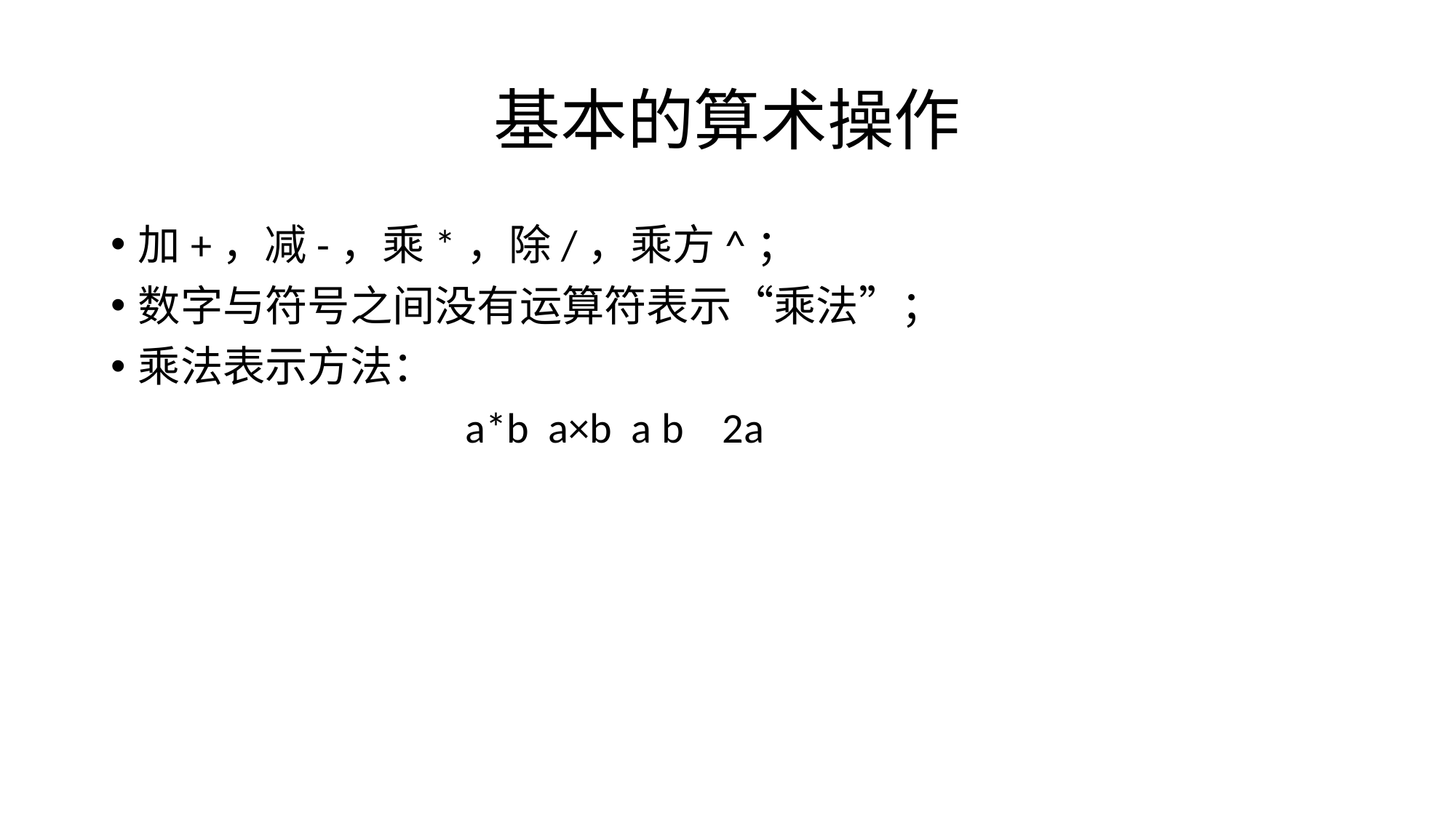

# 基本的算术操作
加+，减-，乘*，除/，乘方^；
数字与符号之间没有运算符表示“乘法”；
乘法表示方法：
				a*b  a×b  a b    2a